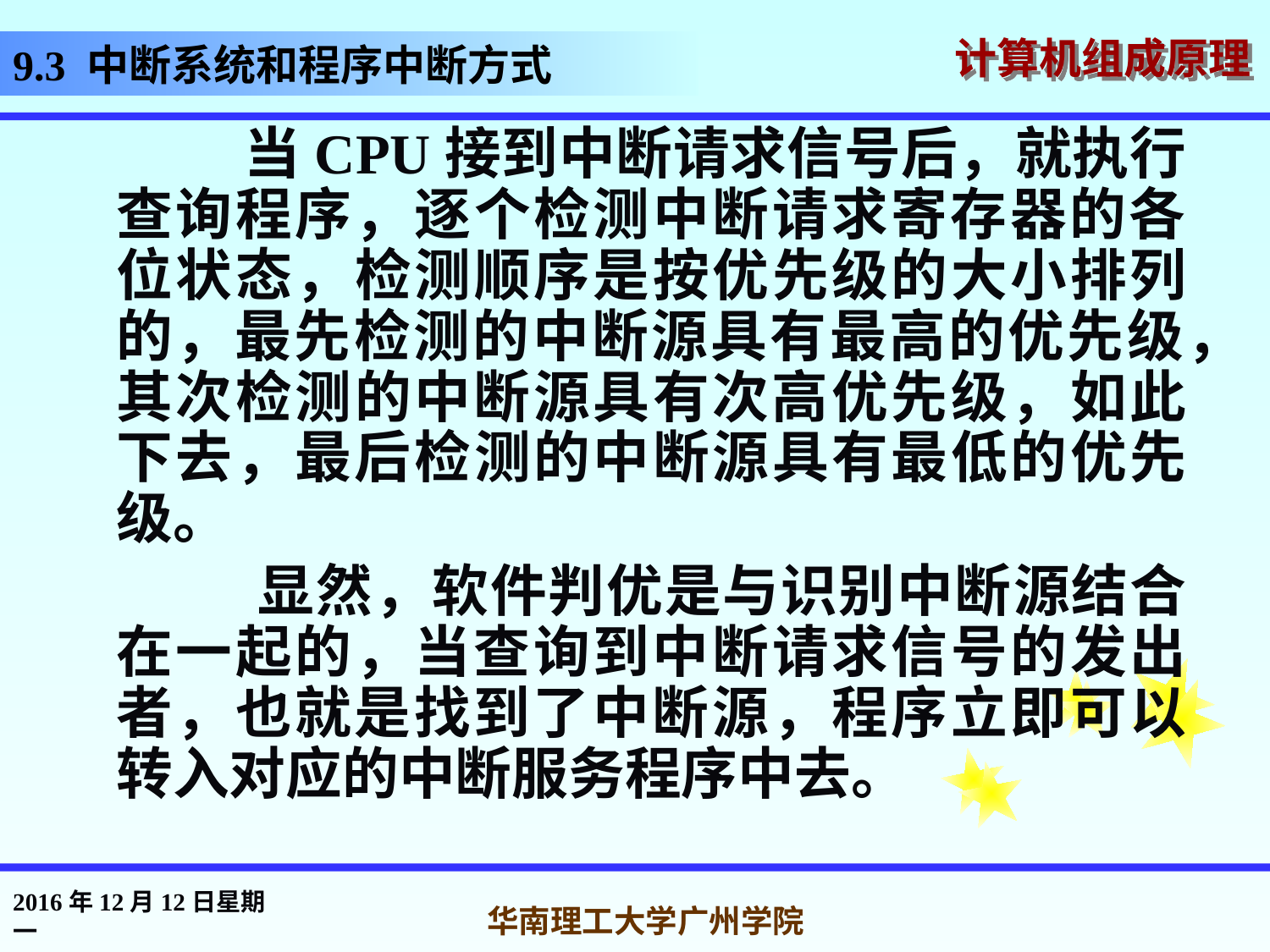

# 9.3 中断系统和程序中断方式
            当CPU接到中断请求信号后，就执行查询程序，逐个检测中断请求寄存器的各位状态，检测顺序是按优先级的大小排列的，最先检测的中断源具有最高的优先级，其次检测的中断源具有次高优先级，如此下去，最后检测的中断源具有最低的优先级。
            显然，软件判优是与识别中断源结合在一起的，当查询到中断请求信号的发出者，也就是找到了中断源，程序立即可以转入对应的中断服务程序中去。
2016年12月12日星期一
华南理工大学广州学院